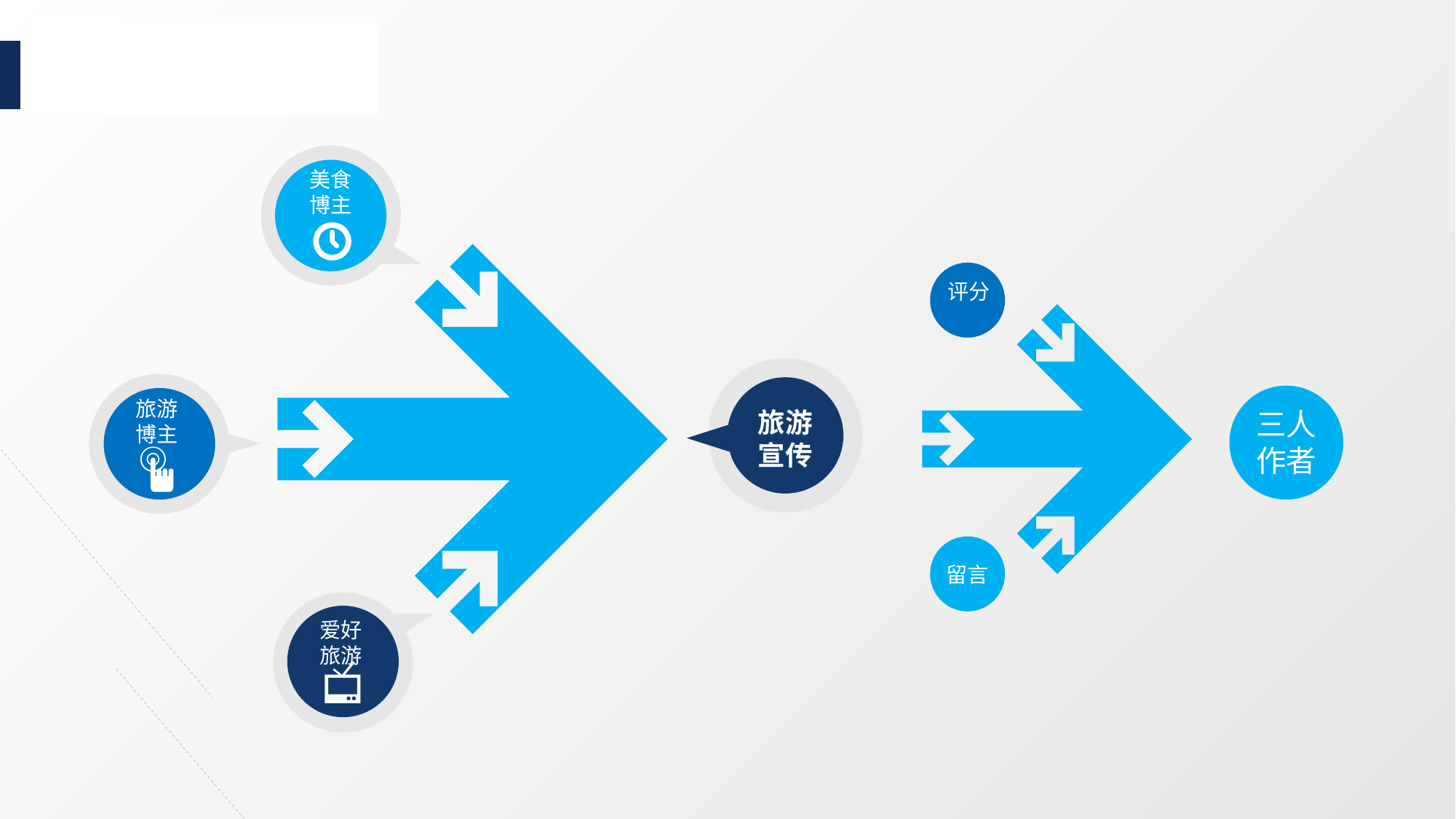

美食博主

评分

旅游博主
三人作者
旅游宣传

留言
爱好旅游